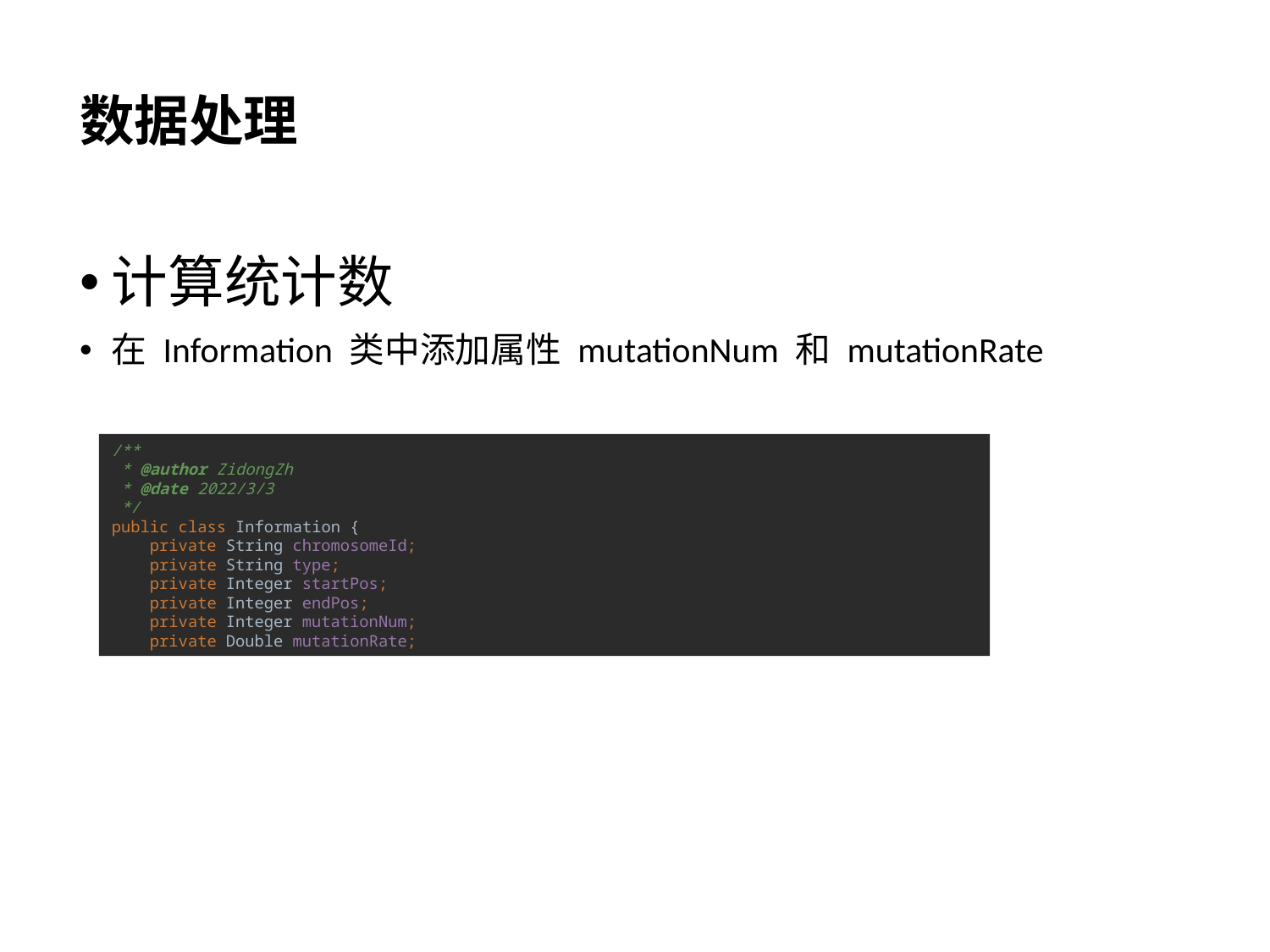

# 数据处理
计算统计数
在 Information 类中添加属性 mutationNum 和 mutationRate
/**
 * @author ZidongZh
 * @date 2022/3/3
 */
public class Information {
    private String chromosomeId;
    private String type;
    private Integer startPos;
    private Integer endPos;
    private Integer mutationNum;
    private Double mutationRate;